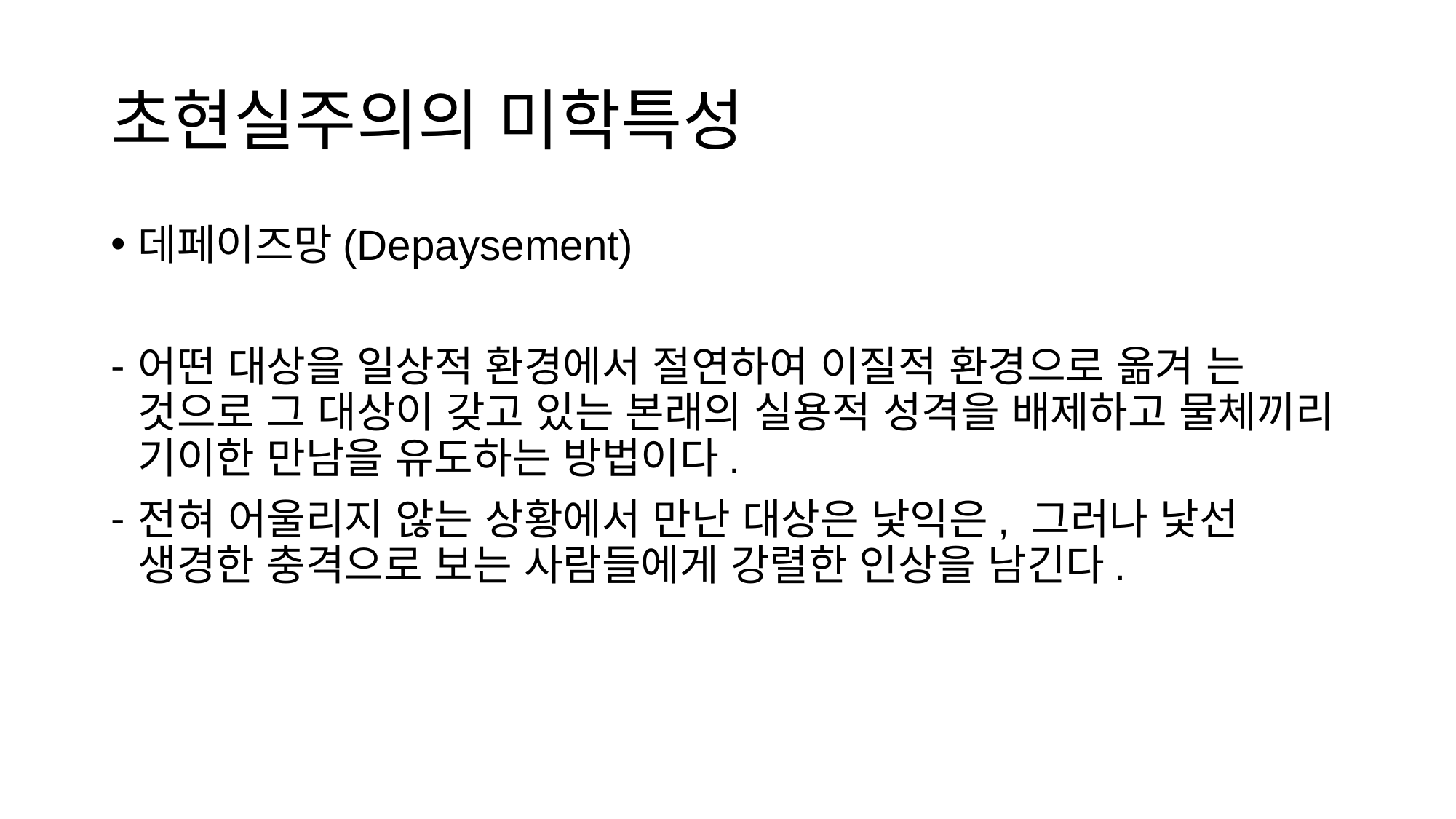

# 초현실주의의 미학특성
데페이즈망(Depaysement)

어떤 대상을 일상적 환경에서 절연하여 이질적 환경으로 옮겨 는 것으로 그 대상이 갖고 있는 본래의 실용적 성격을 배제하고 물체끼리 기이한 만남을 유도하는 방법이다.
전혀 어울리지 않는 상황에서 만난 대상은 낯익은, 그러나 낯선 생경한 충격으로 보는 사람들에게 강렬한 인상을 남긴다.